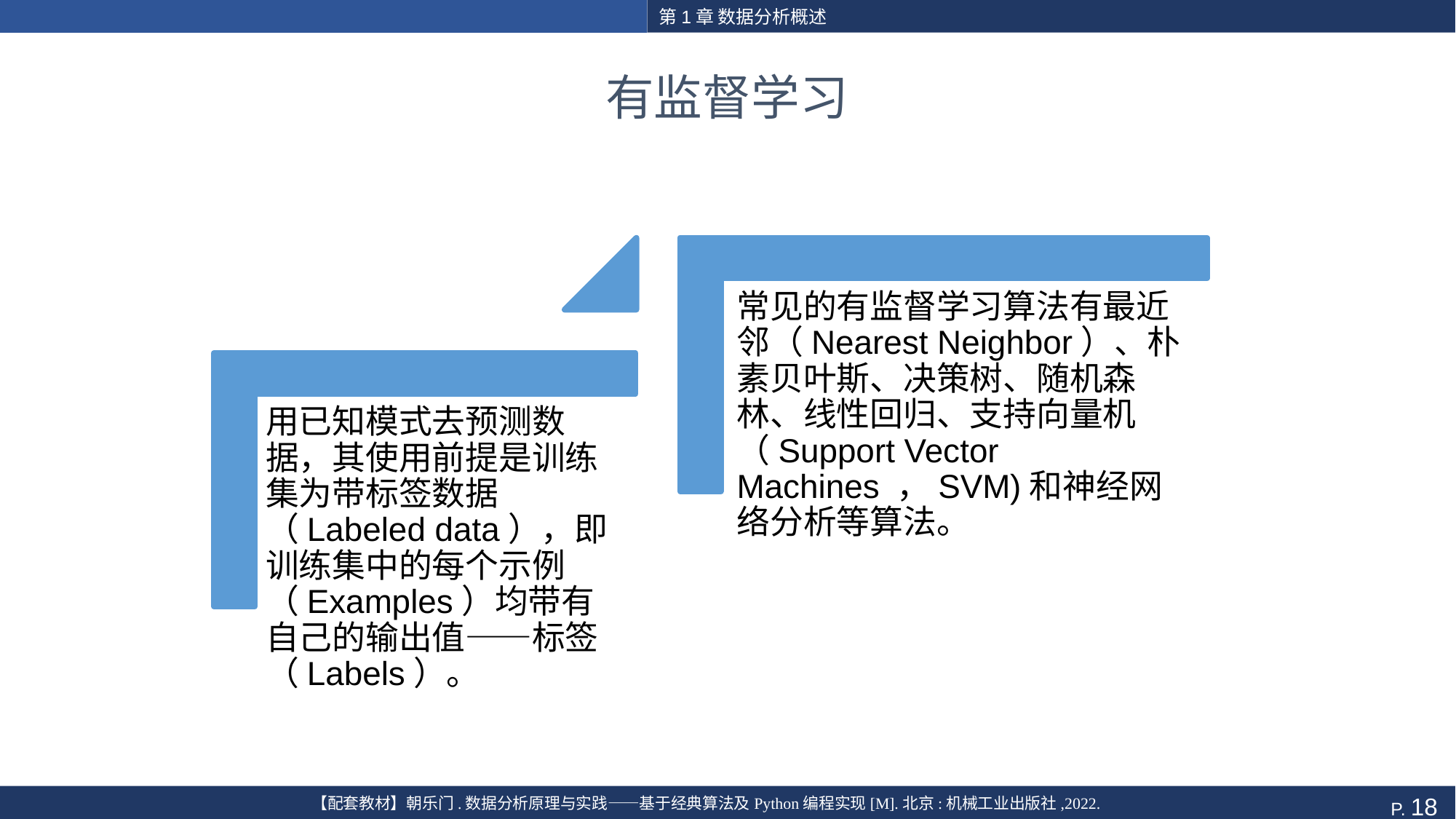

第1章 数据分析概述
# 有监督学习
用已知模式去预测数据，其使用前提是训练集为带标签数据（Labeled data），即训练集中的每个示例（Examples）均带有自己的输出值——标签（Labels）。
常见的有监督学习算法有最近邻（Nearest Neighbor）、朴素贝叶斯、决策树、随机森林、线性回归、支持向量机（Support Vector Machines ，SVM)和神经网络分析等算法。